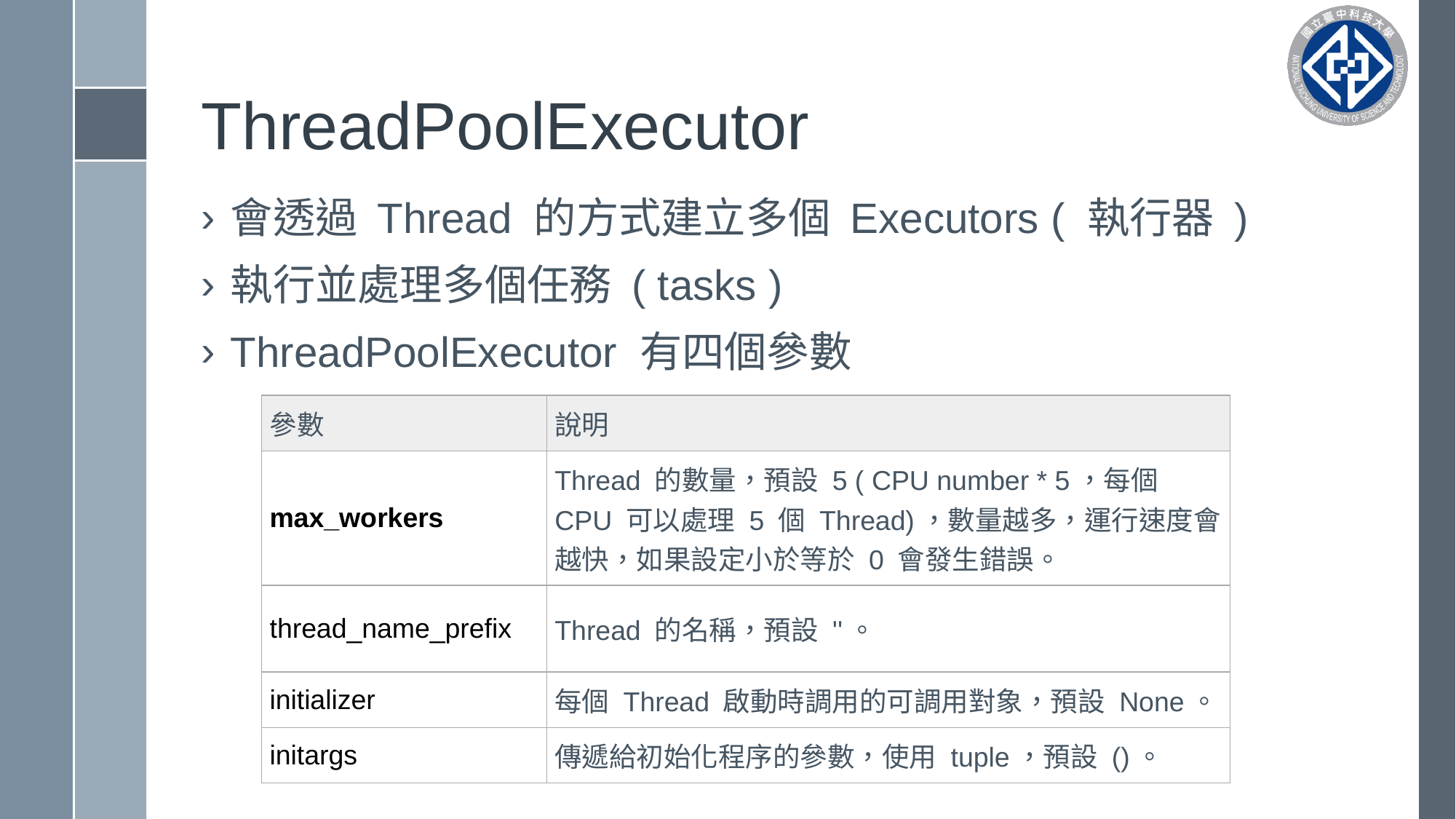

# ThreadPoolExecutor
會透過 Thread 的方式建立多個 Executors ( 執行器 )
執行並處理多個任務 ( tasks )
ThreadPoolExecutor 有四個參數

| 參數 | 說明 |
| --- | --- |
| max\_workers | Thread 的數量，預設 5 ( CPU number \* 5，每個 CPU 可以處理 5 個 Thread)，數量越多，運行速度會越快，如果設定小於等於 0 會發生錯誤。 |
| thread\_name\_prefix | Thread 的名稱，預設 ''。 |
| initializer | 每個 Thread 啟動時調用的可調用對象，預設 None。 |
| initargs | 傳遞給初始化程序的參數，使用 tuple，預設 ()。 |